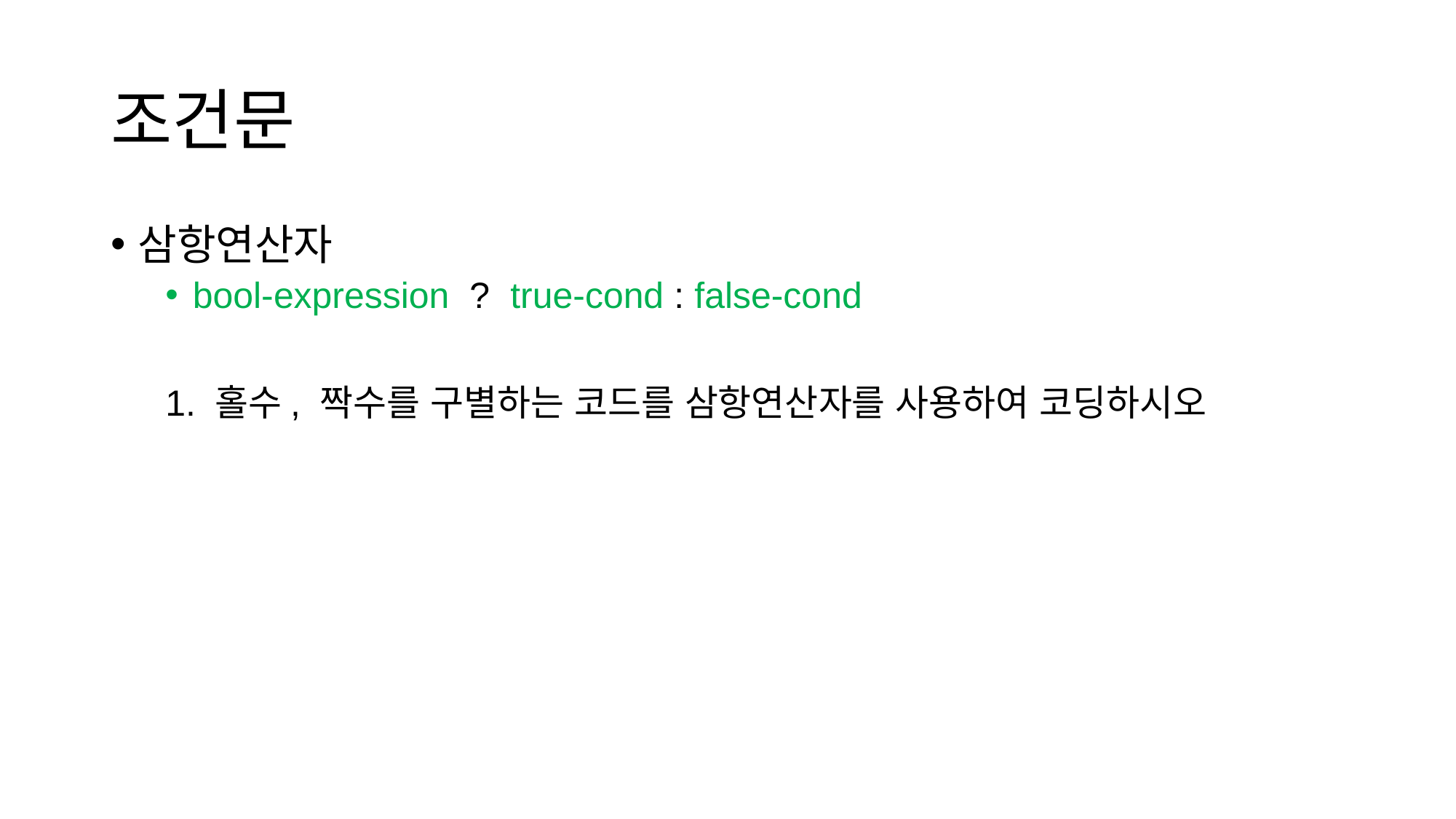

# 조건문
삼항연산자
bool-expression  ?  true-cond : false-cond

1. 홀수, 짝수를 구별하는 코드를 삼항연산자를 사용하여 코딩하시오